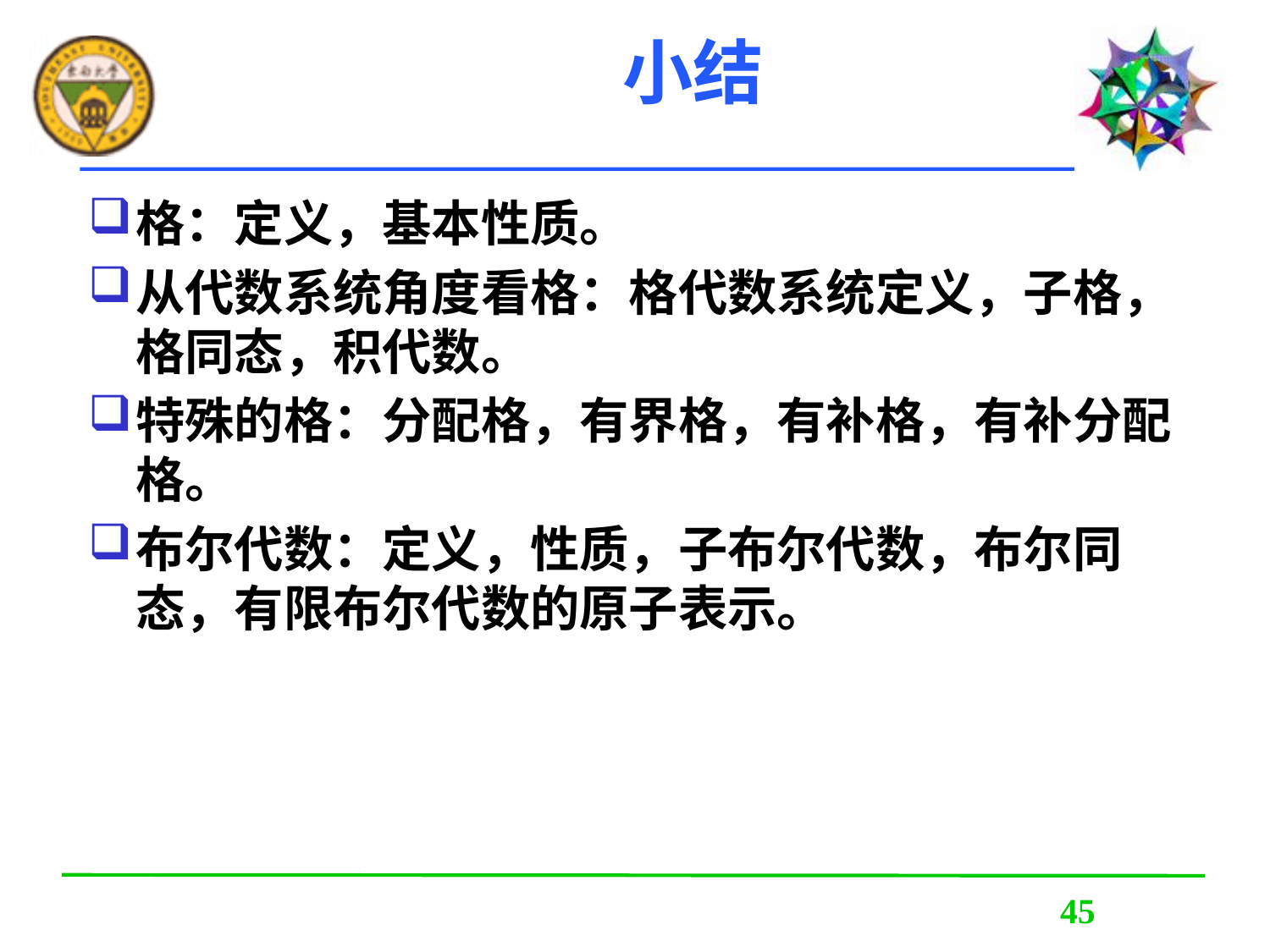

# 小结
格：定义，基本性质。
从代数系统角度看格：格代数系统定义，子格，格同态，积代数。
特殊的格：分配格，有界格，有补格，有补分配格。
布尔代数：定义，性质，子布尔代数，布尔同态，有限布尔代数的原子表示。